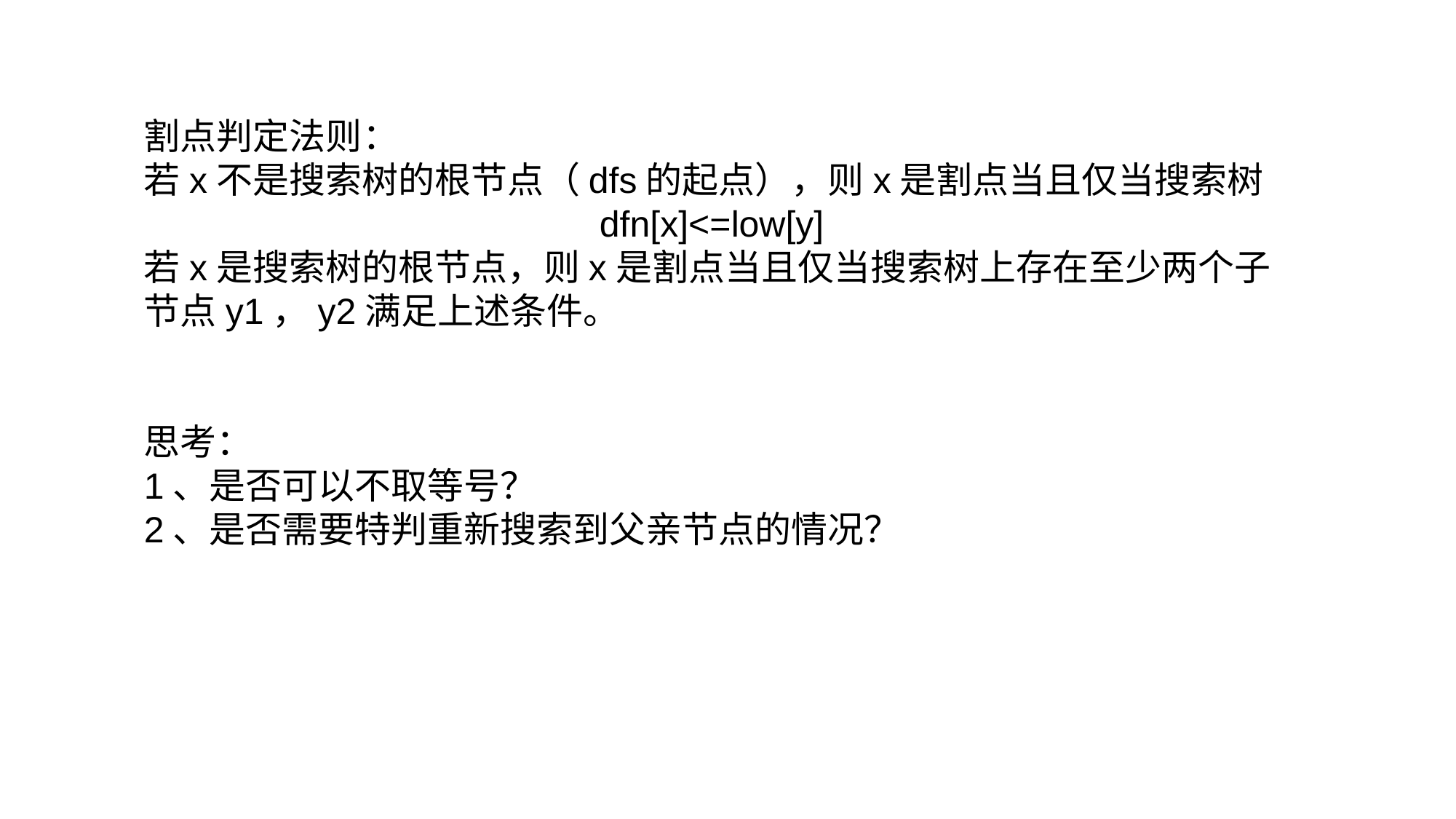

割点判定法则：
若x不是搜索树的根节点（dfs的起点），则x是割点当且仅当搜索树
dfn[x]<=low[y]
若x是搜索树的根节点，则x是割点当且仅当搜索树上存在至少两个子节点y1，y2满足上述条件。

思考：
1、是否可以不取等号？
2、是否需要特判重新搜索到父亲节点的情况？